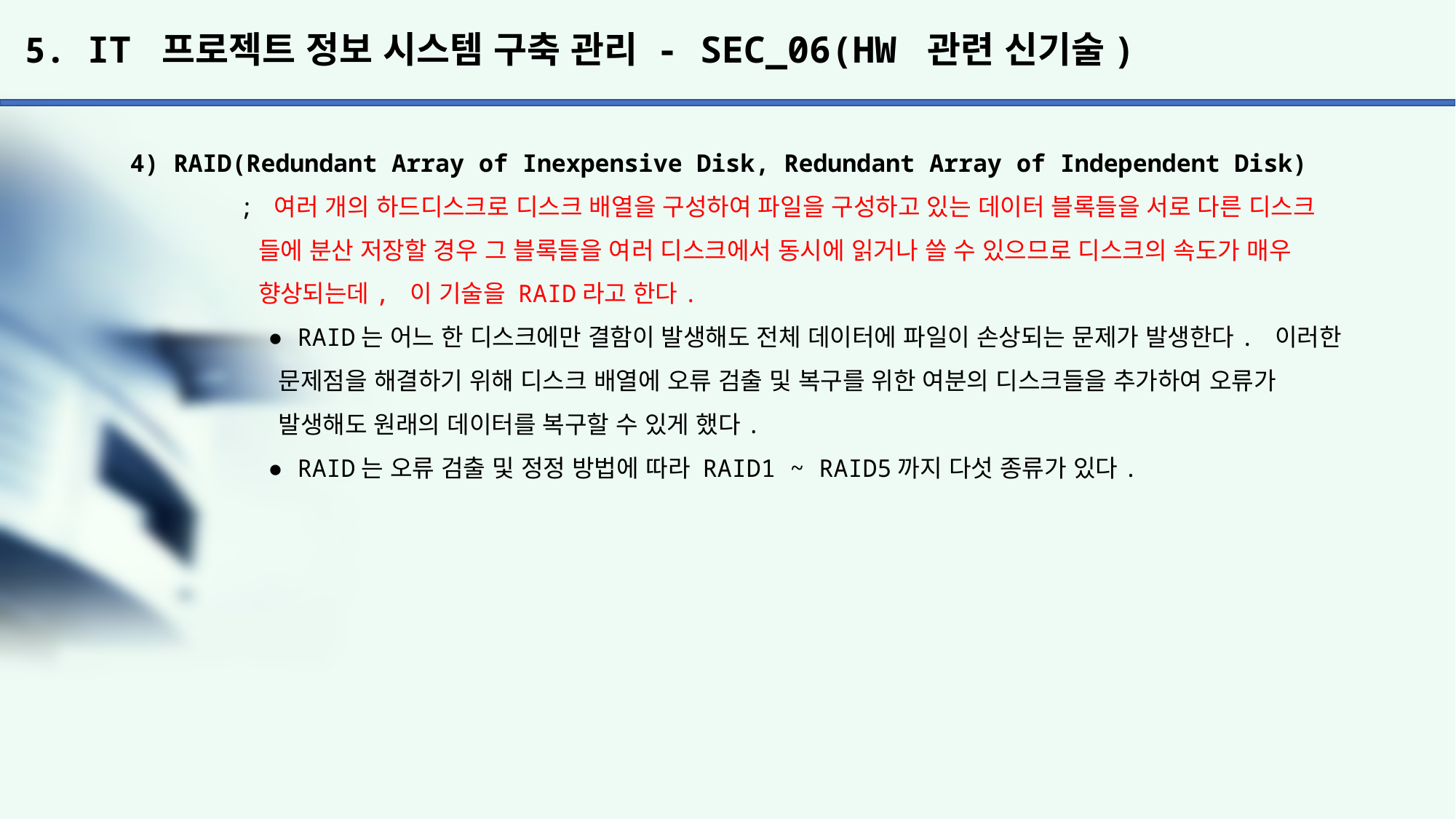

# 5. IT 프로젝트 정보 시스템 구축 관리 - SEC_06(HW 관련 신기술)
4) RAID(Redundant Array of Inexpensive Disk, Redundant Array of Independent Disk)
	; 여러 개의 하드디스크로 디스크 배열을 구성하여 파일을 구성하고 있는 데이터 블록들을 서로 다른 디스크
	  들에 분산 저장할 경우 그 블록들을 여러 디스크에서 동시에 읽거나 쓸 수 있으므로 디스크의 속도가 매우
	  향상되는데, 이 기술을 RAID라고 한다.
	  ● RAID는 어느 한 디스크에만 결함이 발생해도 전체 데이터에 파일이 손상되는 문제가 발생한다. 이러한
	     문제점을 해결하기 위해 디스크 배열에 오류 검출 및 복구를 위한 여분의 디스크들을 추가하여 오류가
	     발생해도 원래의 데이터를 복구할 수 있게 했다.
	  ● RAID는 오류 검출 및 정정 방법에 따라 RAID1 ~ RAID5까지 다섯 종류가 있다.